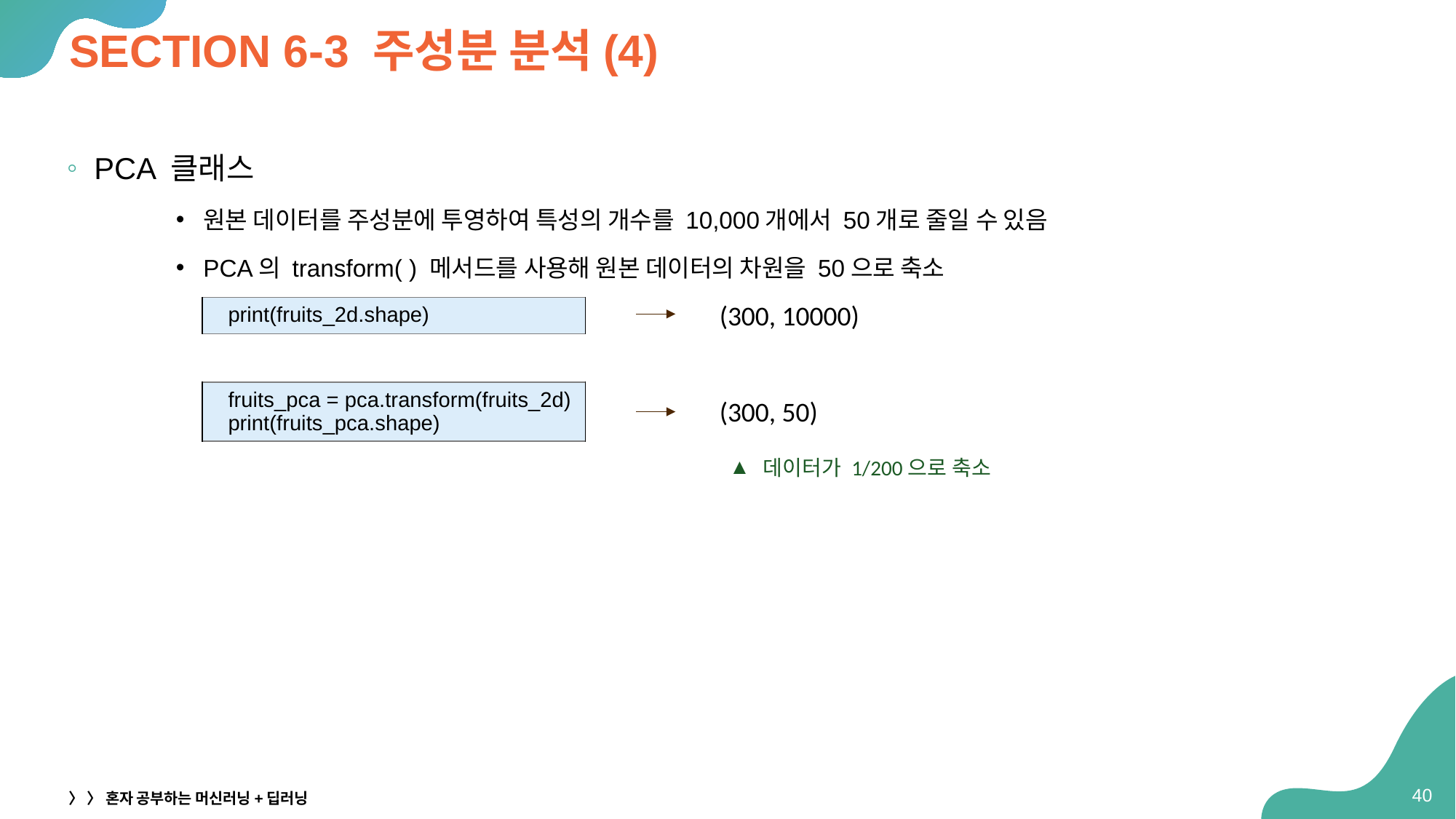

# SECTION 6-3 주성분 분석(4)
PCA 클래스
원본 데이터를 주성분에 투영하여 특성의 개수를 10,000개에서 50개로 줄일 수 있음
PCA의 transform( ) 메서드를 사용해 원본 데이터의 차원을 50으로 축소
(300, 10000)
| print(fruits\_2d.shape) |
| --- |
| fruits\_pca = pca.transform(fruits\_2d) print(fruits\_pca.shape) |
| --- |
(300, 50)
데이터가 1/200으로 축소
40
〉 〉 혼자 공부하는 머신러닝+딥러닝